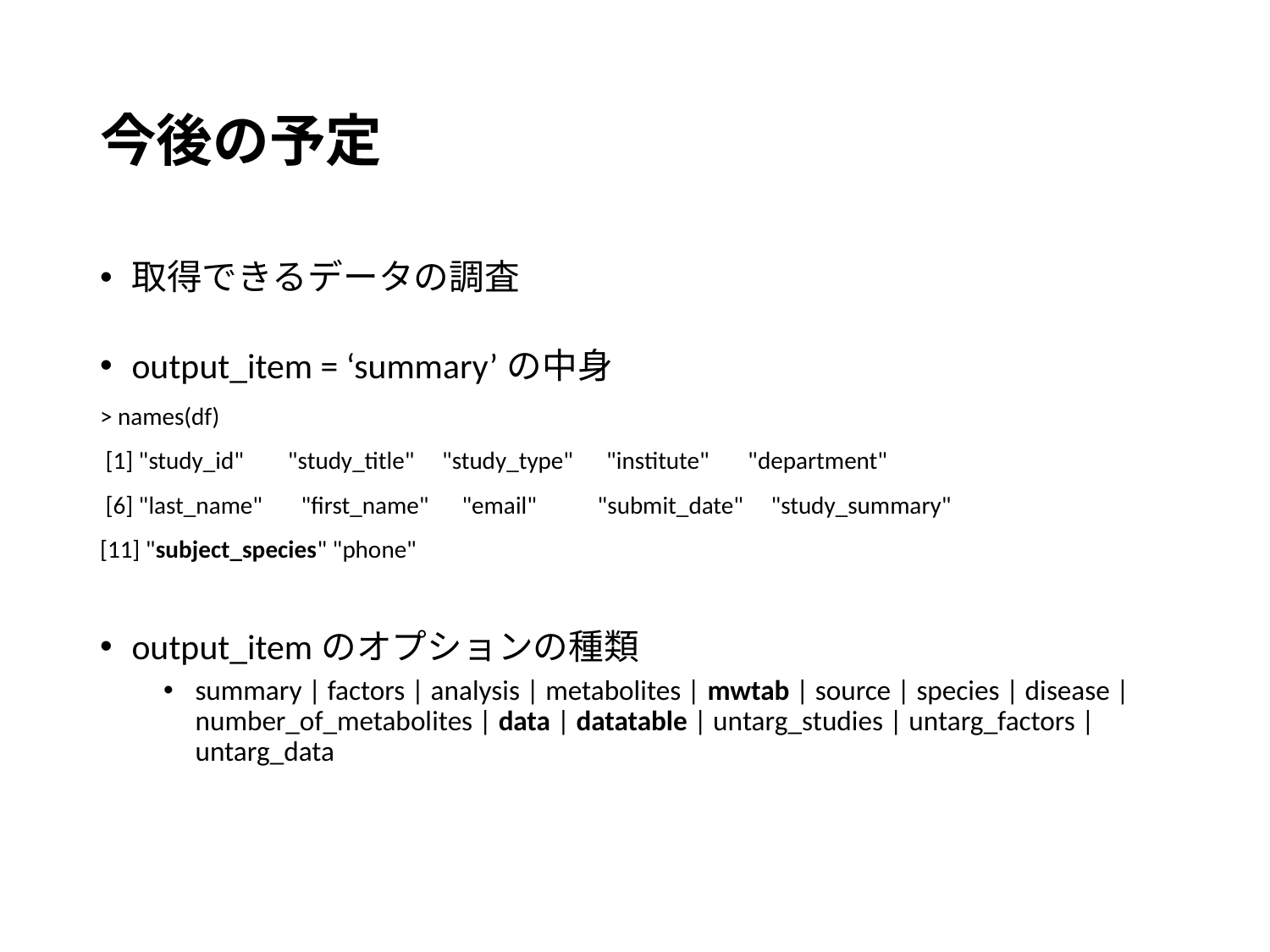

# 今後の予定
取得できるデータの調査

output_item = ‘summary’の中身
> names(df)
 [1] "study_id"        "study_title"     "study_type"      "institute"       "department"
 [6] "last_name"       "first_name"      "email"           "submit_date"     "study_summary"
[11] "subject_species" "phone"

output_itemのオプションの種類
summary | factors | analysis | metabolites | mwtab | source | species | disease | number_of_metabolites | data | datatable | untarg_studies | untarg_factors | untarg_data